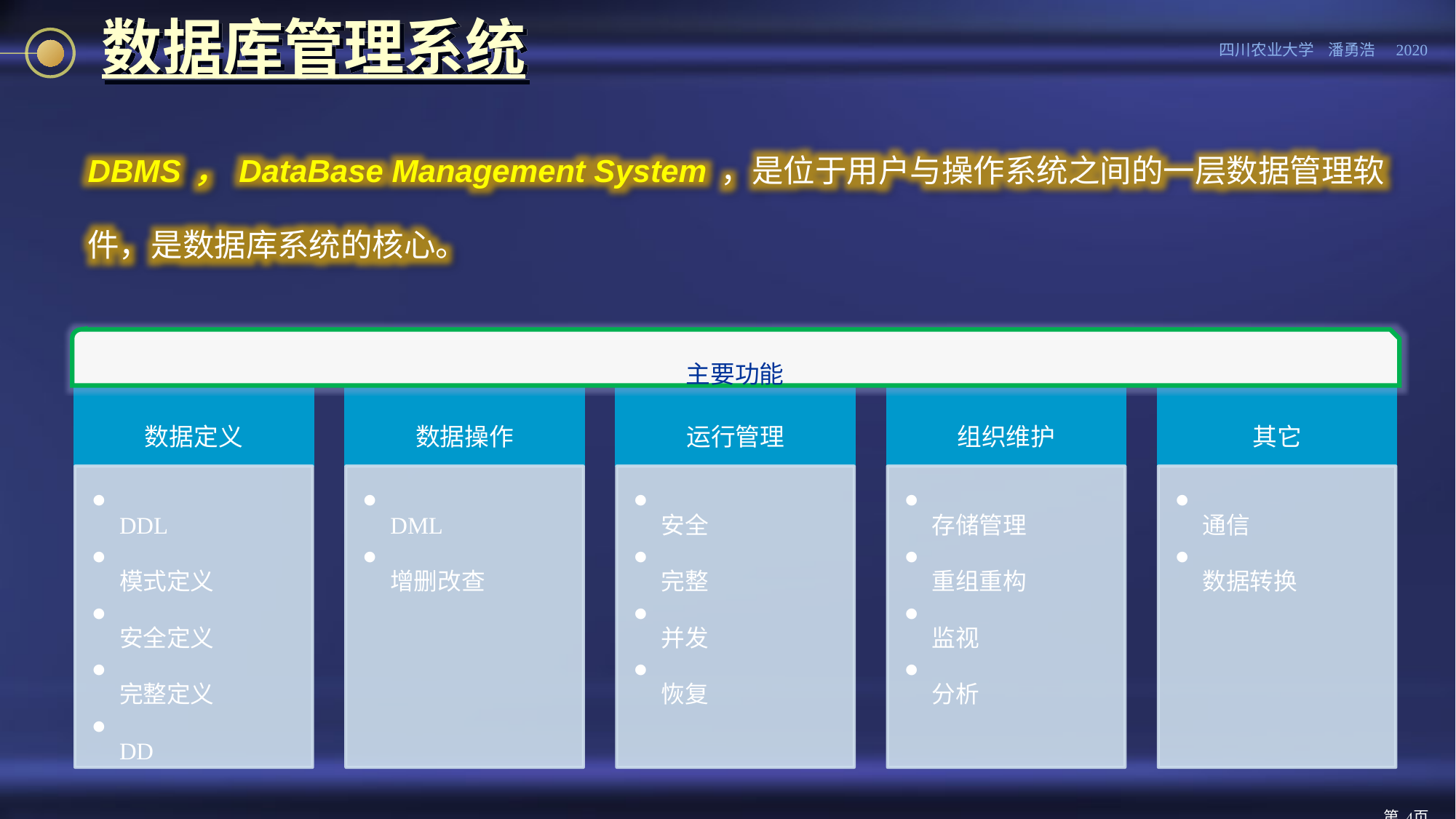

# 数据库管理系统
DBMS，DataBase Management System，是位于用户与操作系统之间的一层数据管理软件，是数据库系统的核心。

主要功能
数据定义
DDL
模式定义
安全定义
完整定义
DD
数据操作
DML
增删改查
运行管理
安全
完整
并发
恢复

组织维护
存储管理
重组重构
监视
分析

其它
通信
数据转换